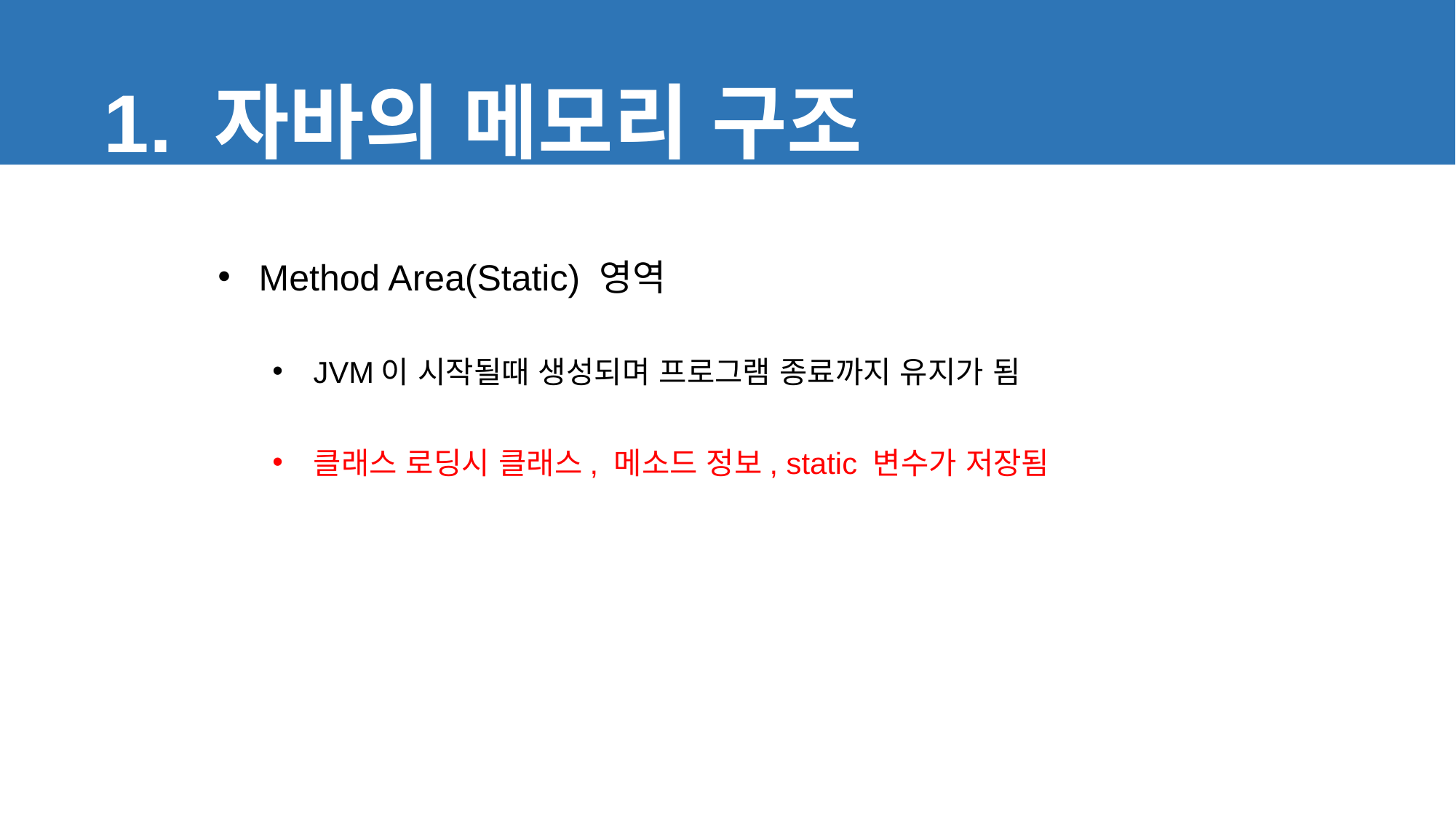

1. 자바의 메모리 구조
Method Area(Static) 영역
JVM이 시작될때 생성되며 프로그램 종료까지 유지가 됨
클래스 로딩시 클래스, 메소드 정보, static 변수가 저장됨